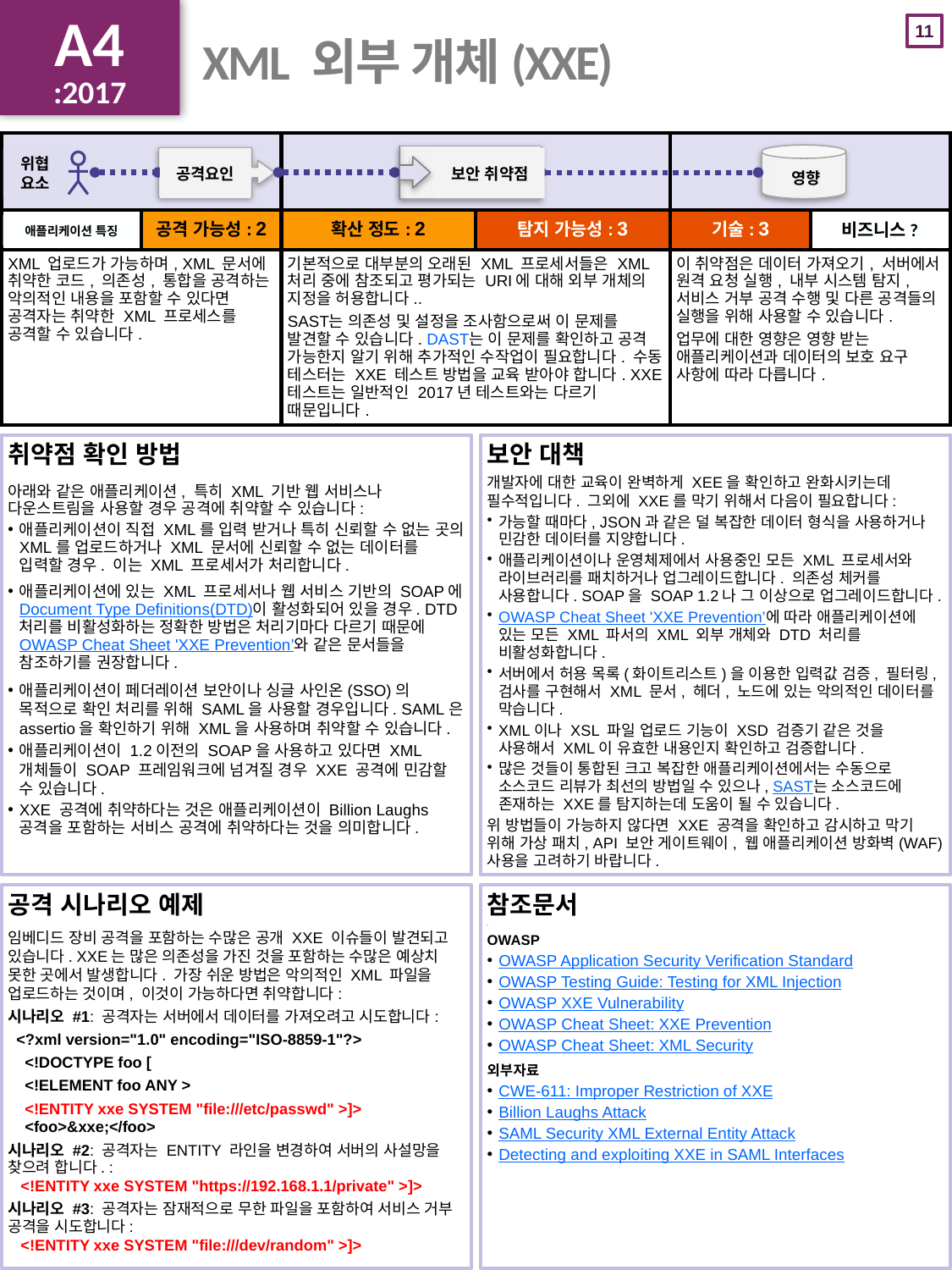

A4
:2017
# XML 외부 개체(XXE)
|  |  |  |  |  |  |
| --- | --- | --- | --- | --- | --- |
|  | 공격 가능성: 2 | 확산 정도: 2 | 탐지 가능성: 3 | 기술: 3 |  |
| XML 업로드가 가능하며, XML 문서에 취약한 코드, 의존성, 통합을 공격하는 악의적인 내용을 포함할 수 있다면 공격자는 취약한 XML 프로세스를 공격할 수 있습니다. |  | 기본적으로 대부분의 오래된 XML 프로세서들은 XML 처리 중에 참조되고 평가되는 URI에 대해 외부 개체의 지정을 허용합니다.. SAST는 의존성 및 설정을 조사함으로써 이 문제를 발견할 수 있습니다. DAST는 이 문제를 확인하고 공격 가능한지 알기 위해 추가적인 수작업이 필요합니다. 수동 테스터는 XXE 테스트 방법을 교육 받아야 합니다. XXE 테스트는 일반적인 2017년 테스트와는 다르기 때문입니다. |  | 이 취약점은 데이터 가져오기, 서버에서 원격 요청 실행, 내부 시스템 탐지, 서비스 거부 공격 수행 및 다른 공격들의 실행을 위해 사용할 수 있습니다. 업무에 대한 영향은 영향 받는 애플리케이션과 데이터의 보호 요구 사항에 따라 다릅니다. |  |
위협요소
보안 취약점
공격요인
영향
애플리케이션 특징
비즈니스?
취약점 확인 방법

아래와 같은 애플리케이션, 특히 XML 기반 웹 서비스나 다운스트림을 사용할 경우 공격에 취약할 수 있습니다:
애플리케이션이 직접 XML를 입력 받거나 특히 신뢰할 수 없는 곳의 XML를 업로드하거나 XML 문서에 신뢰할 수 없는 데이터를 입력할 경우. 이는 XML 프로세서가 처리합니다.
애플리케이션에 있는 XML 프로세서나 웹 서비스 기반의 SOAP에 Document Type Definitions(DTD)이 활성화되어 있을 경우. DTD 처리를 비활성화하는 정확한 방법은 처리기마다 다르기 때문에 OWASP Cheat Sheet 'XXE Prevention’와 같은 문서들을 참조하기를 권장합니다.
애플리케이션이 페더레이션 보안이나 싱글 사인온(SSO)의 목적으로 확인 처리를 위해 SAML을 사용할 경우입니다. SAML은 assertio을 확인하기 위해 XML을 사용하며 취약할 수 있습니다.
애플리케이션이 1.2이전의 SOAP을 사용하고 있다면 XML 개체들이 SOAP 프레임워크에 넘겨질 경우 XXE 공격에 민감할 수 있습니다.
XXE 공격에 취약하다는 것은 애플리케이션이 Billion Laughs 공격을 포함하는 서비스 공격에 취약하다는 것을 의미합니다.

보안 대책
개발자에 대한 교육이 완벽하게 XEE을 확인하고 완화시키는데 필수적입니다. 그외에 XXE를 막기 위해서 다음이 필요합니다:
가능할 때마다, JSON과 같은 덜 복잡한 데이터 형식을 사용하거나 민감한 데이터를 지양합니다.
애플리케이션이나 운영체제에서 사용중인 모든 XML 프로세서와 라이브러리를 패치하거나 업그레이드합니다. 의존성 체커를 사용합니다. SOAP을 SOAP 1.2나 그 이상으로 업그레이드합니다.
OWASP Cheat Sheet 'XXE Prevention’에 따라 애플리케이션에 있는 모든 XML 파서의 XML 외부 개체와 DTD 처리를 비활성화합니다.
서버에서 허용 목록(화이트리스트)을 이용한 입력값 검증, 필터링, 검사를 구현해서 XML 문서, 헤더, 노드에 있는 악의적인 데이터를 막습니다.
XML이나 XSL 파일 업로드 기능이 XSD 검증기 같은 것을 사용해서 XML이 유효한 내용인지 확인하고 검증합니다.
많은 것들이 통합된 크고 복잡한 애플리케이션에서는 수동으로 소스코드 리뷰가 최선의 방법일 수 있으나, SAST는 소스코드에 존재하는 XXE를 탐지하는데 도움이 될 수 있습니다.
위 방법들이 가능하지 않다면 XXE 공격을 확인하고 감시하고 막기 위해 가상 패치, API 보안 게이트웨이, 웹 애플리케이션 방화벽(WAF) 사용을 고려하기 바랍니다.

공격 시나리오 예제

임베디드 장비 공격을 포함하는 수많은 공개 XXE 이슈들이 발견되고 있습니다. XXE는 많은 의존성을 가진 것을 포함하는 수많은 예상치 못한 곳에서 발생합니다. 가장 쉬운 방법은 악의적인 XML 파일을 업로드하는 것이며, 이것이 가능하다면 취약합니다:
시나리오 #1: 공격자는 서버에서 데이터를 가져오려고 시도합니다:
  <?xml version="1.0" encoding="ISO-8859-1"?>
    <!DOCTYPE foo [
    <!ELEMENT foo ANY >
    <!ENTITY xxe SYSTEM "file:///etc/passwd" >]>
    <foo>&xxe;</foo>
시나리오 #2: 공격자는 ENTITY 라인을 변경하여 서버의 사설망을 찾으려 합니다. :
   <!ENTITY xxe SYSTEM "https://192.168.1.1/private" >]>
시나리오 #3: 공격자는 잠재적으로 무한 파일을 포함하여 서비스 거부 공격을 시도합니다:
   <!ENTITY xxe SYSTEM "file:///dev/random" >]>
참조문서
‘
OWASP
OWASP Application Security Verification Standard
OWASP Testing Guide: Testing for XML Injection
OWASP XXE Vulnerability
OWASP Cheat Sheet: XXE Prevention
OWASP Cheat Sheet: XML Security
외부자료
CWE-611: Improper Restriction of XXE
Billion Laughs Attack
SAML Security XML External Entity Attack
Detecting and exploiting XXE in SAML Interfaces